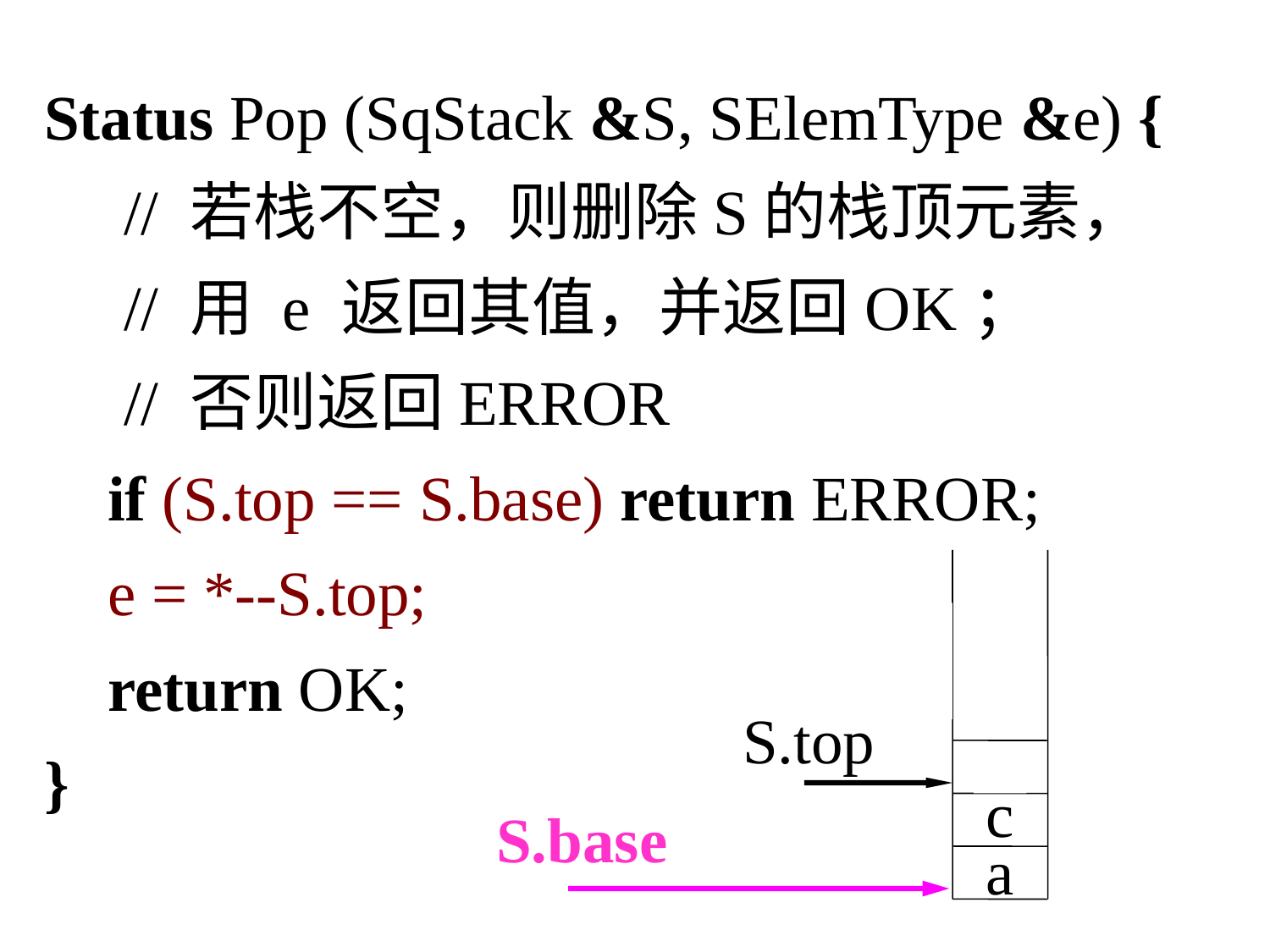

Status Pop (SqStack &S, SElemType &e) {
     // 若栈不空，则删除S的栈顶元素，
     // 用 e 返回其值，并返回OK；
     // 否则返回ERROR
    if (S.top == S.base) return ERROR;
    e = *--S.top;
    return OK;
}

c
a

S.top

S.top

e

S.base